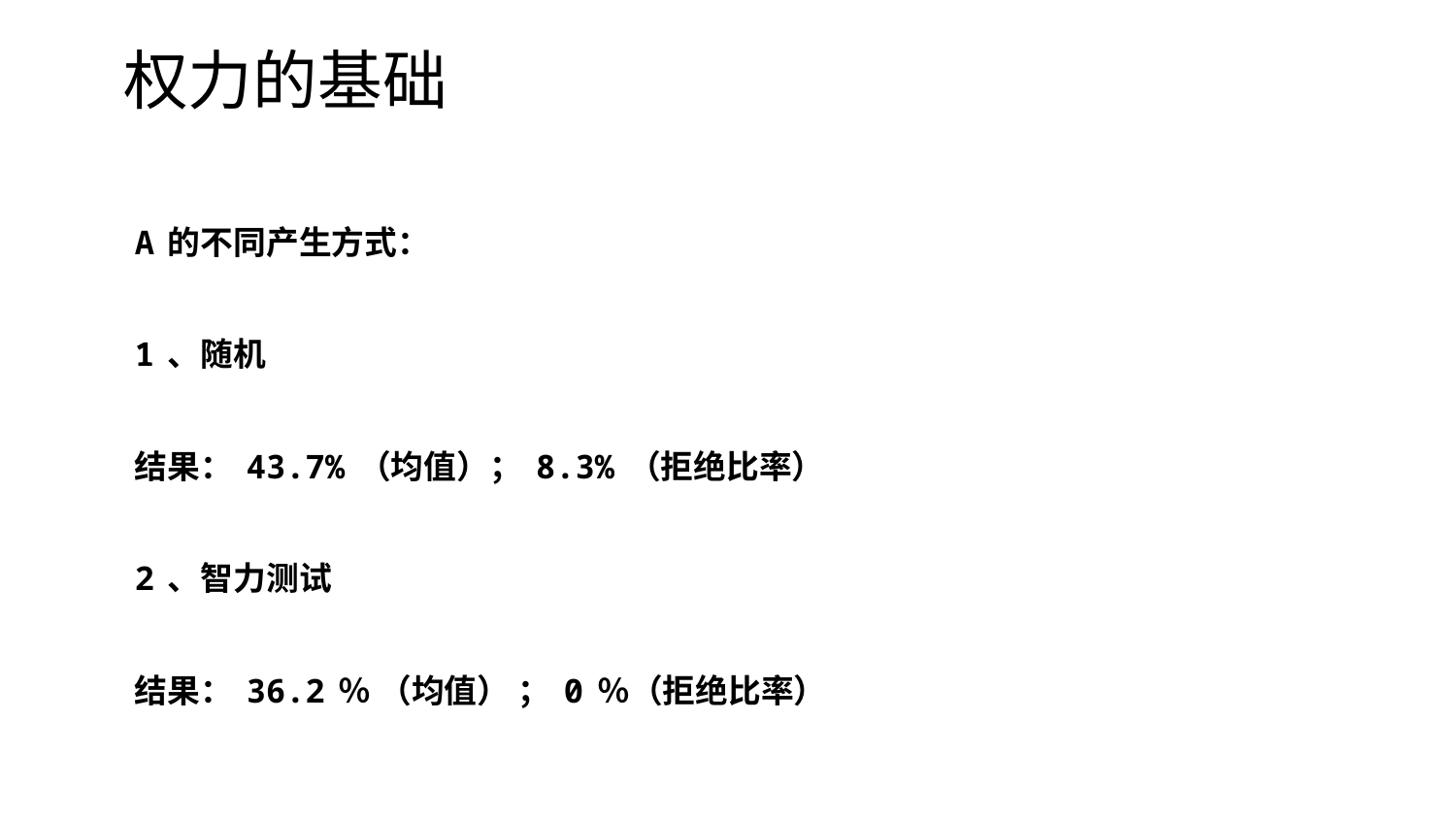

权力的基础
A的不同产生方式：
1、随机
结果：43.7%（均值）；8.3%（拒绝比率）
2、智力测试
结果：36.2％ （均值） ；0％（拒绝比率）